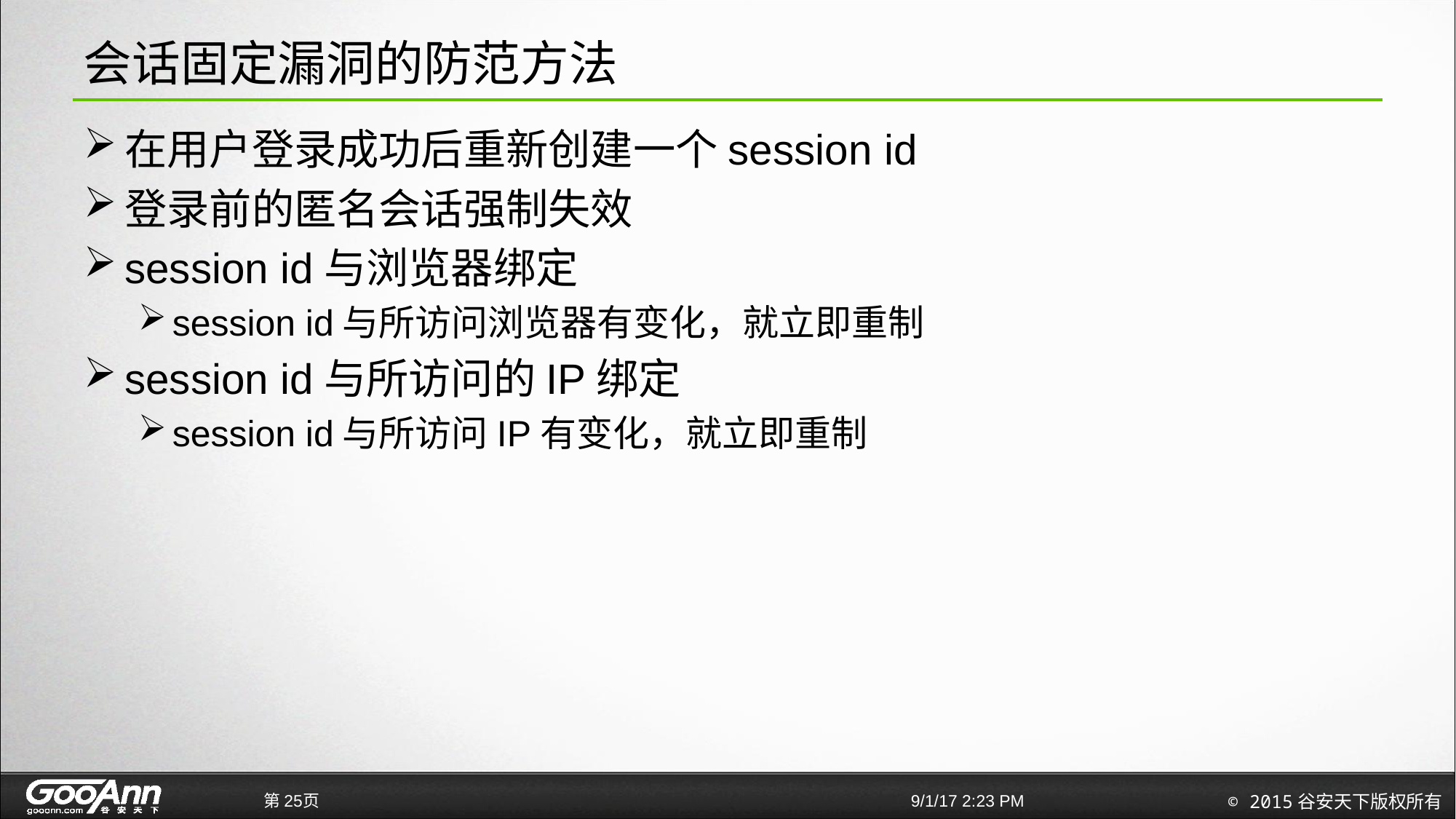

# 会话固定漏洞的防范方法
在用户登录成功后重新创建一个session id
登录前的匿名会话强制失效
session id与浏览器绑定
session id与所访问浏览器有变化，就立即重制
session id与所访问的IP绑定
session id与所访问IP有变化，就立即重制